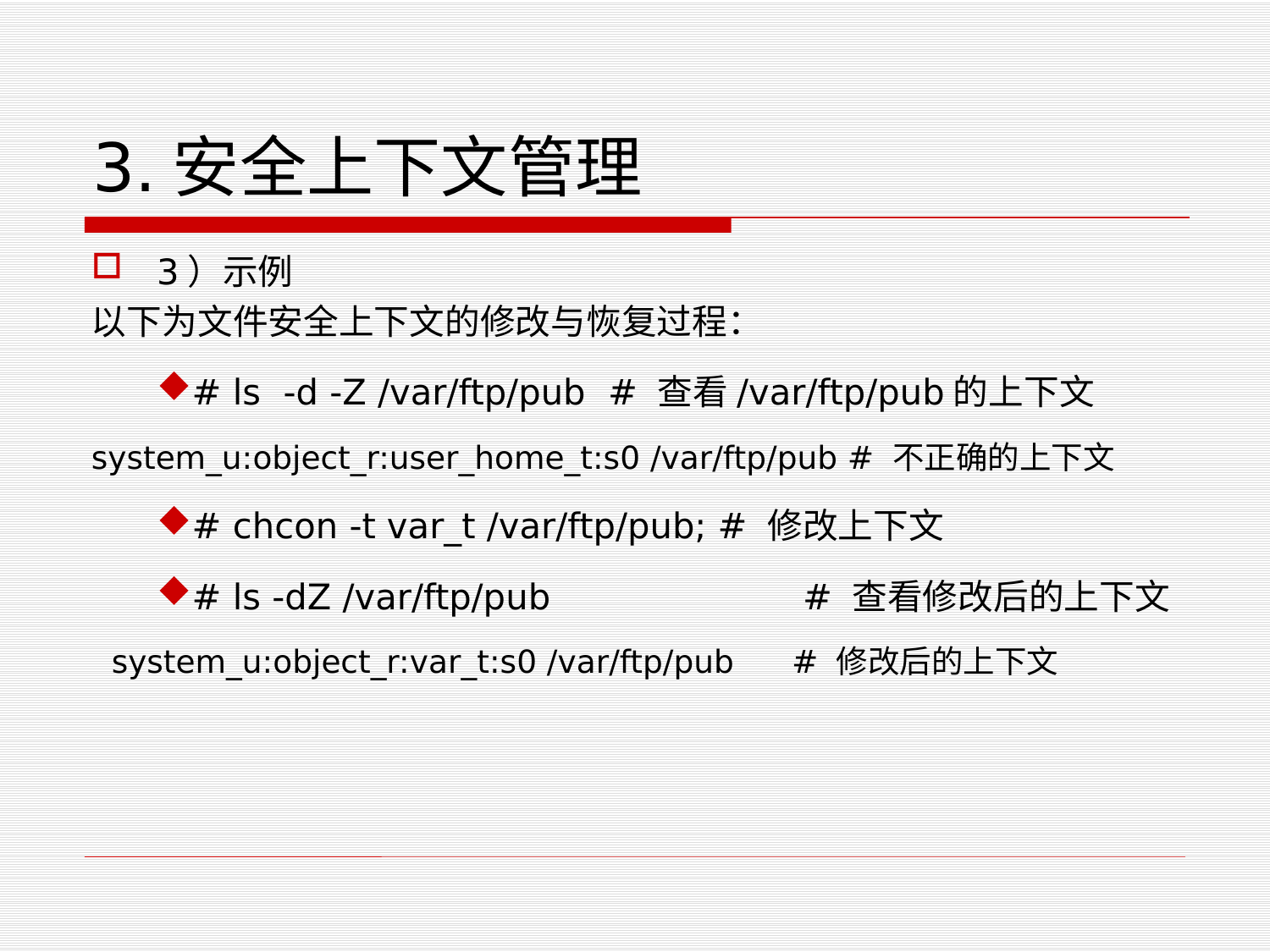

# 3.安全上下文管理
3）示例
以下为文件安全上下文的修改与恢复过程：
# ls  -d -Z /var/ftp/pub  # 查看/var/ftp/pub的上下文
system_u:object_r:user_home_t:s0 /var/ftp/pub # 不正确的上下文
# chcon -t var_t /var/ftp/pub; # 修改上下文
# ls -dZ /var/ftp/pub 		 # 查看修改后的上下文
  system_u:object_r:var_t:s0 /var/ftp/pub 	# 修改后的上下文